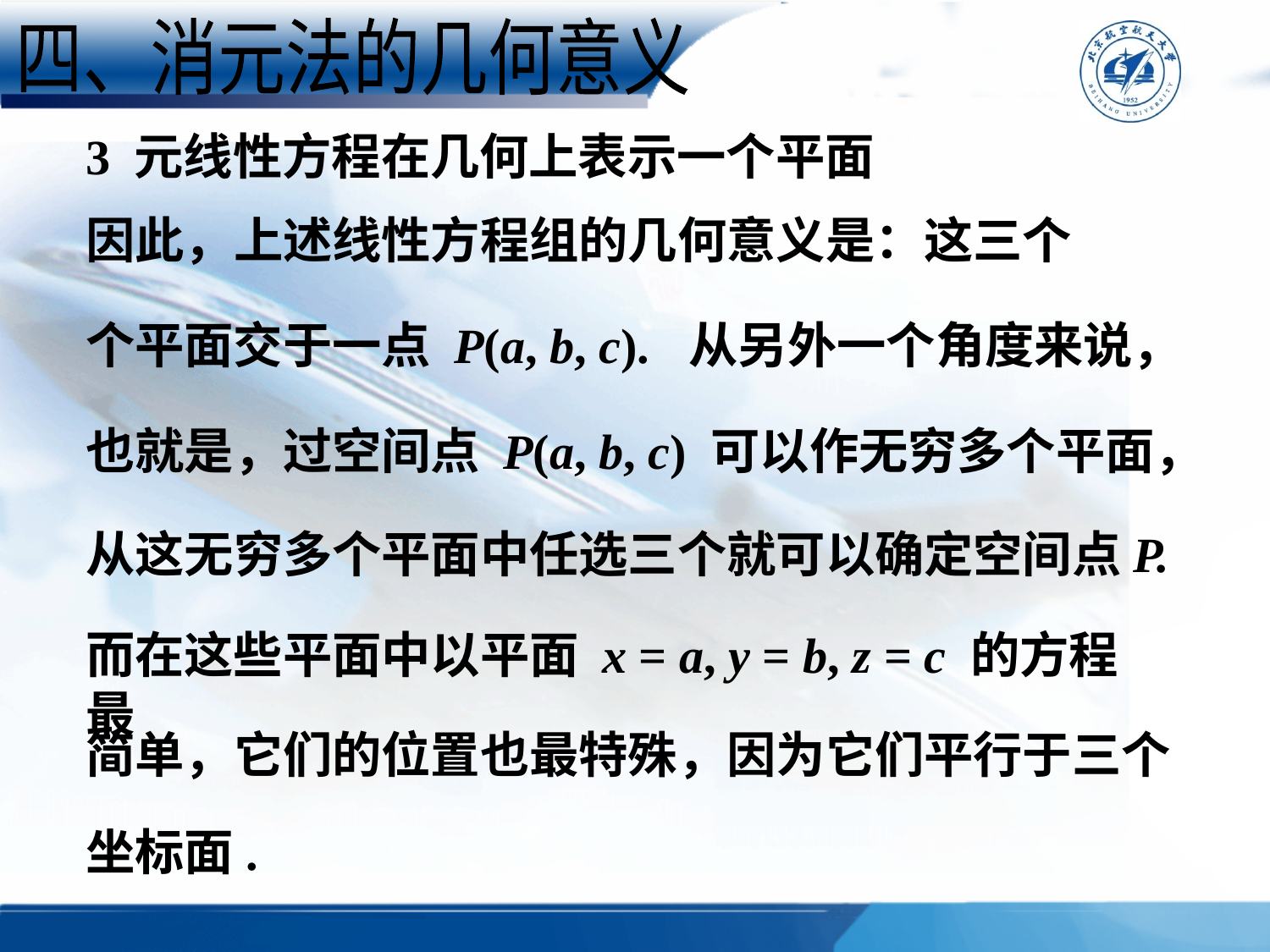

四、消元法的几何意义
3 元线性方程在几何上表示一个平面
因此，上述线性方程组的几何意义是：这三个
从另外一个角度来说，
个平面交于一点 P(a, b, c).
也就是，过空间点 P(a, b, c) 可以作无穷多个平面，
从这无穷多个平面中任选三个就可以确定空间点P.
而在这些平面中以平面 x = a, y = b, z = c 的方程最
简单，它们的位置也最特殊，因为它们平行于三个
坐标面.